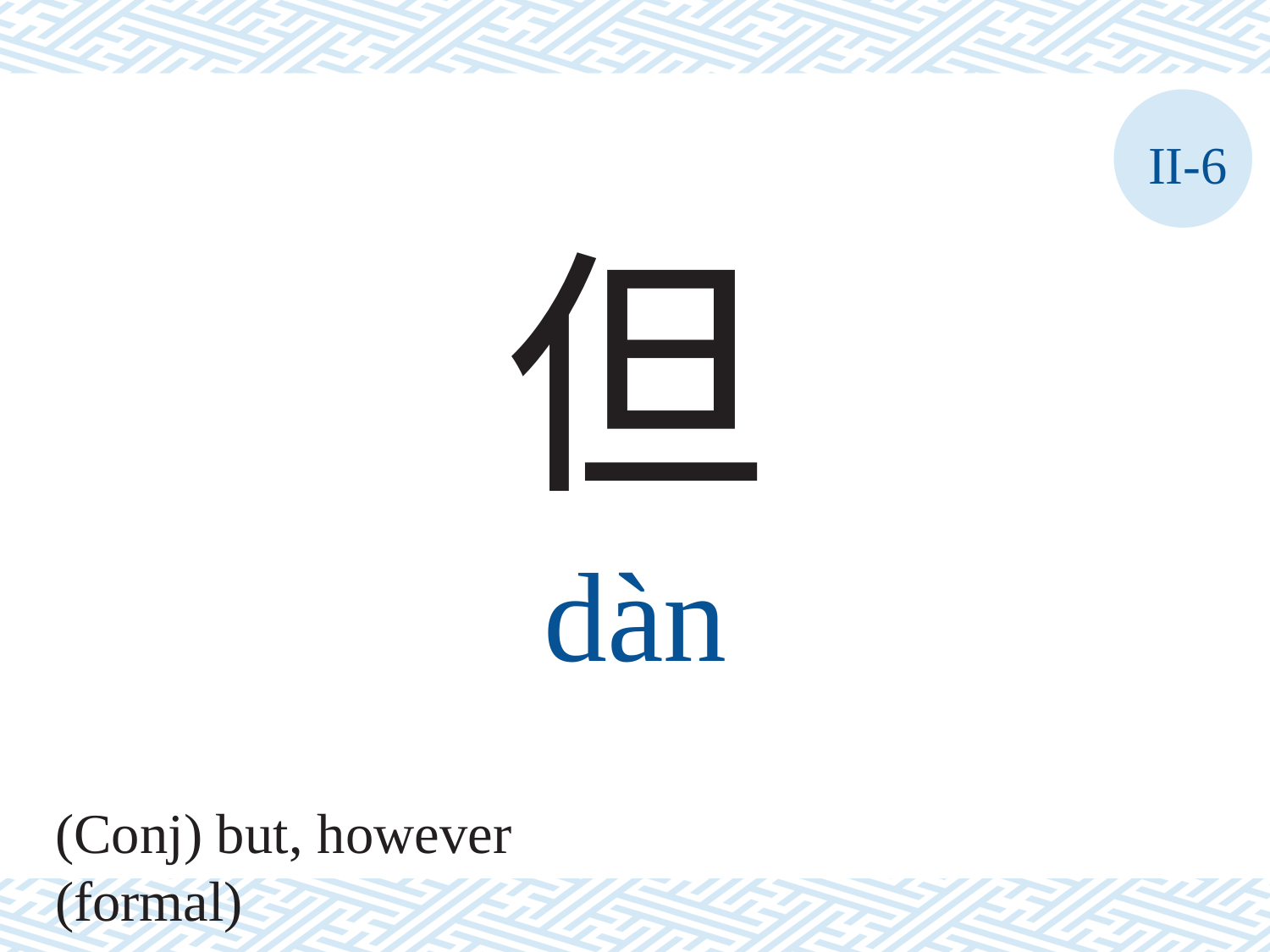

II-6
但
dàn
(Conj) but, however (formal)